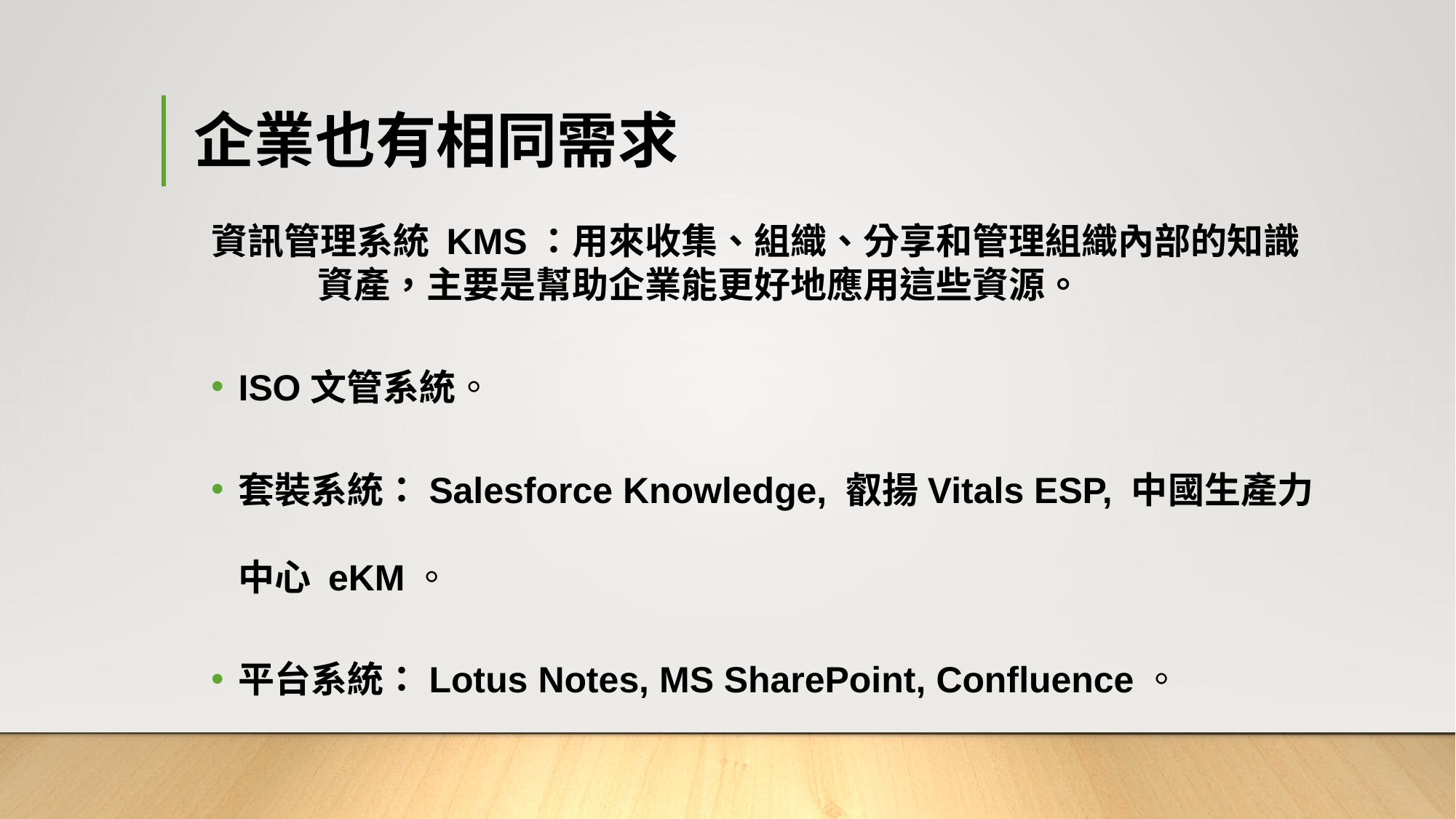

# 企業也有相同需求
資訊管理系統 KMS：用來收集、組織、分享和管理組織內部的知識資產，主要是幫助企業能更好地應用這些資源。
ISO文管系統。
套裝系統：Salesforce Knowledge, 叡揚Vitals ESP, 中國生產力中心 eKM。
平台系統：Lotus Notes, MS SharePoint, Confluence。